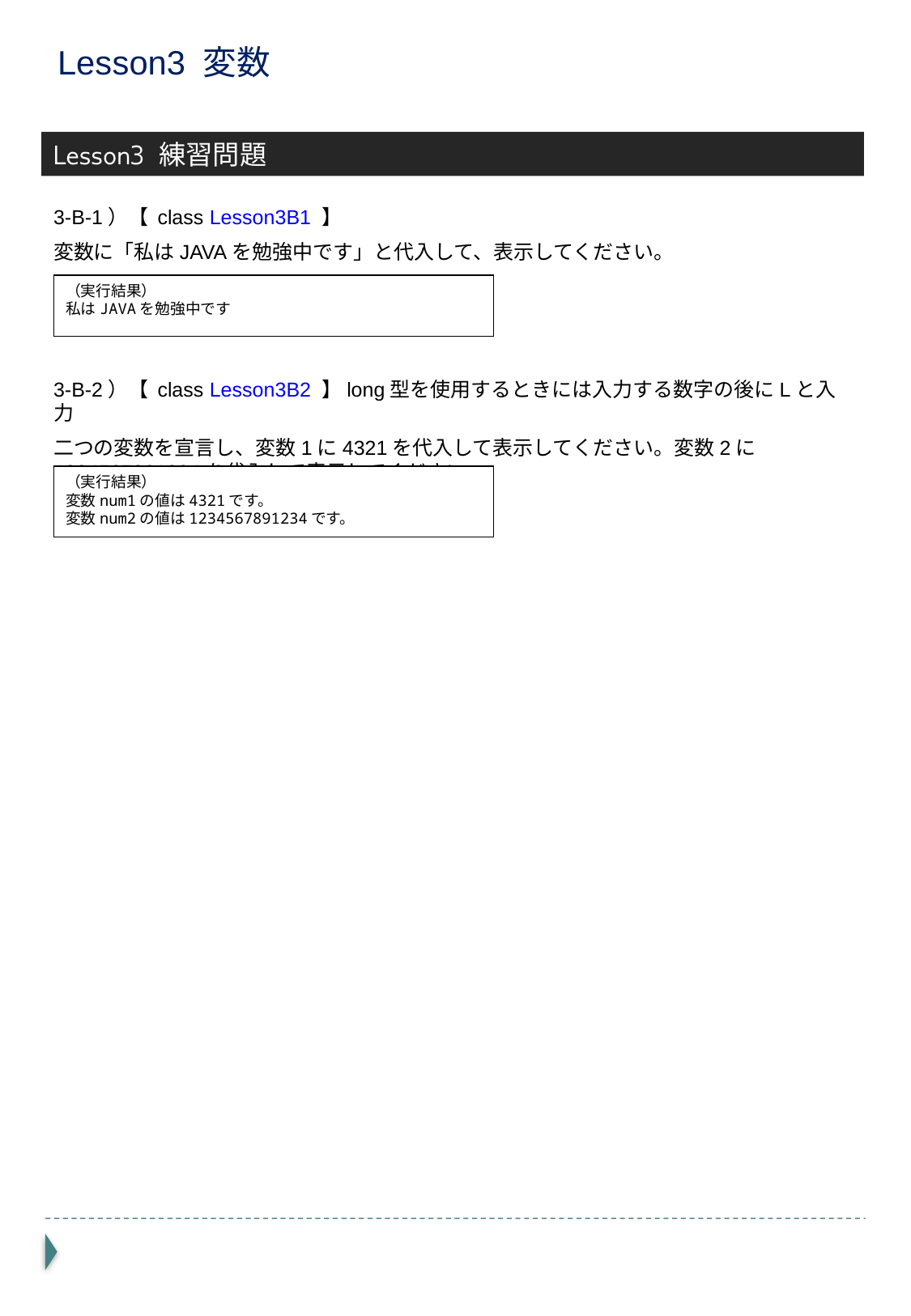

# Lesson3 変数
Lesson3 練習問題
3-B-1）【 class Lesson3B1 】
変数に「私はJAVAを勉強中です」と代入して、表示してください。

3-B-2）【 class Lesson3B2 】long型を使用するときには入力する数字の後にLと入力
二つの変数を宣言し、変数1に4321を代入して表示してください。変数2に1234567891234を代入して表示してください。
（実行結果）
私はJAVAを勉強中です
（実行結果）
変数num1の値は4321です。
変数num2の値は1234567891234です。